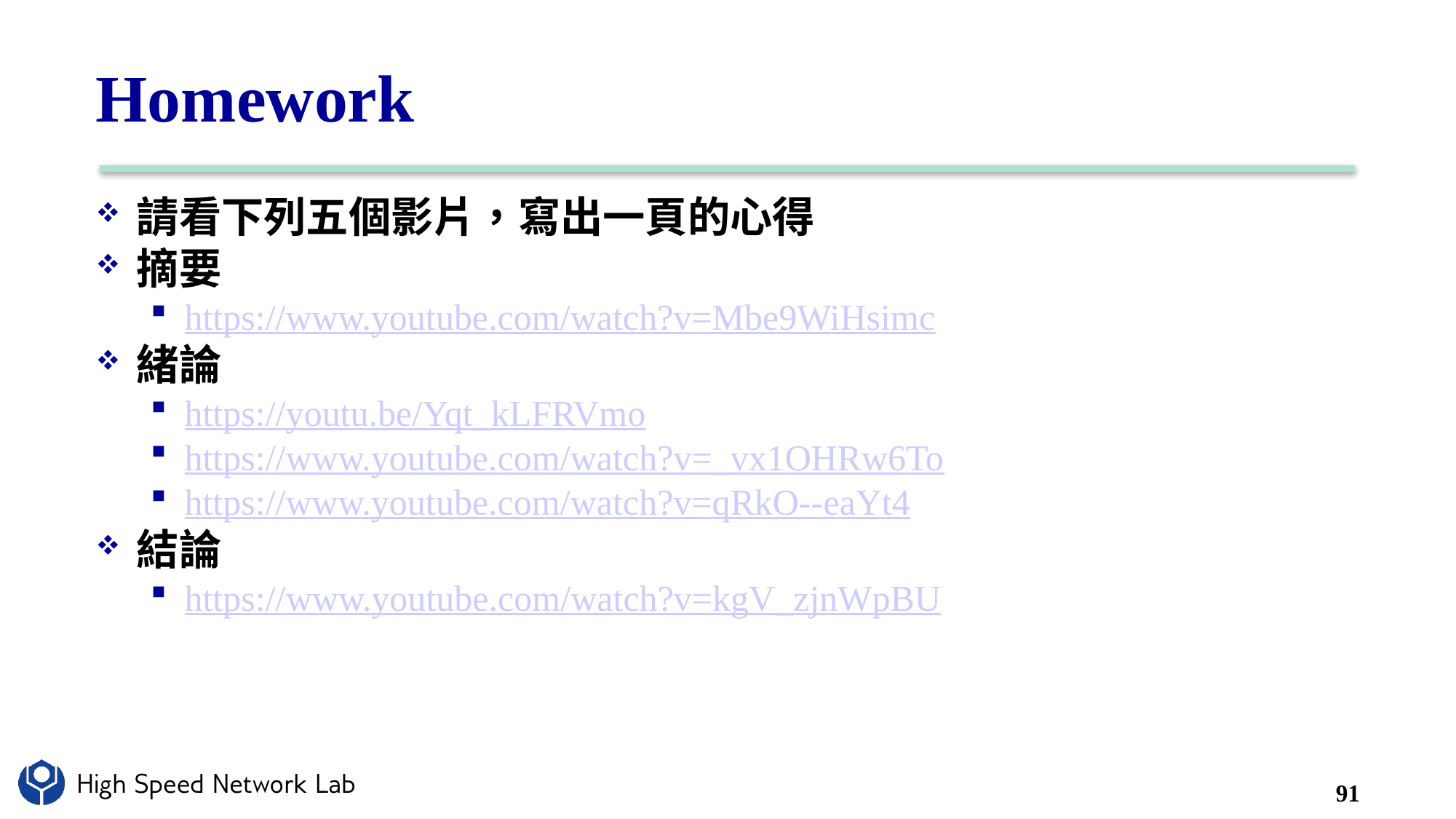

# Homework
請看下列五個影片，寫出一頁的心得
摘要
https://www.youtube.com/watch?v=Mbe9WiHsimc
緒論
https://youtu.be/Yqt_kLFRVmo
https://www.youtube.com/watch?v=_vx1OHRw6To
https://www.youtube.com/watch?v=qRkO--eaYt4
結論
https://www.youtube.com/watch?v=kgV_zjnWpBU

91